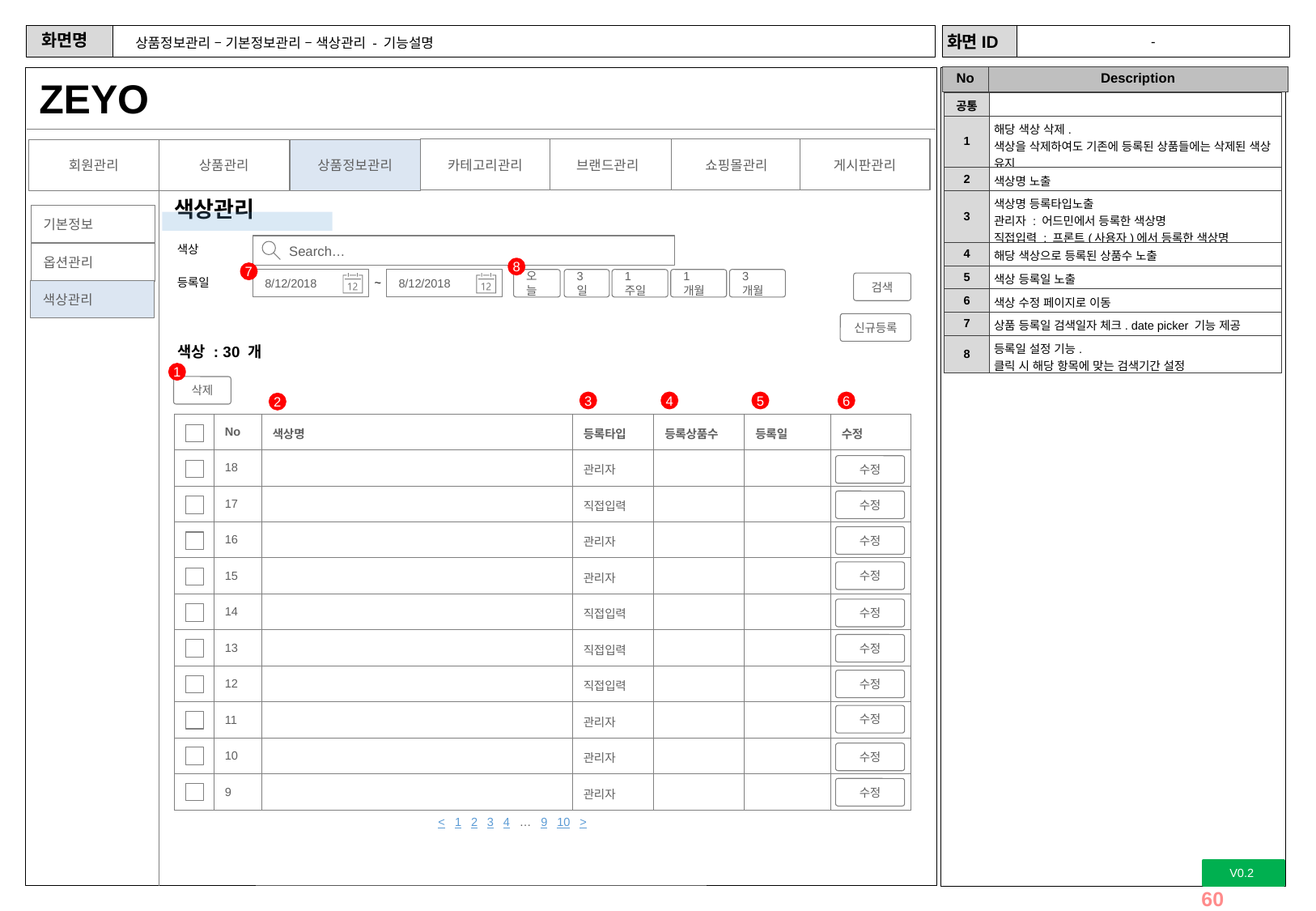

-
# 상품정보관리 – 기본정보관리 – 색상관리 - 기능설명
ZEYO
| 공통 |  |
| --- | --- |
| 1 | 해당 색상 삭제. 색상을 삭제하여도 기존에 등록된 상품들에는 삭제된 색상 유지 |
| 2 | 색상명 노출 |
| 3 | 색상명 등록타입노출 관리자 : 어드민에서 등록한 색상명 직접입력 : 프론트(사용자)에서 등록한 색상명 |
| 4 | 해당 색상으로 등록된 상품수 노출 |
| 5 | 색상 등록일 노출 |
| 6 | 색상 수정 페이지로 이동 |
| 7 | 상품 등록일 검색일자 체크. date picker 기능 제공 |
| 8 | 등록일 설정 기능. 클릭 시 해당 항목에 맞는 검색기간 설정 |
카테고리관리
브랜드관리
쇼핑몰관리
게시판관리
회원관리
상품관리
상품정보관리
색상관리

기본정보
Search…

색상
옵션관리
8
7
등록일
~
8/12/2018

8/12/2018

오늘
3일
1주일
1개월
3개월
검색
색상관리
신규등록
색상 : 30 개
1
삭제
3
4
5
6
2
|  | No | 색상명 | 등록타입 | 등록상품수 | 등록일 | 수정 |
| --- | --- | --- | --- | --- | --- | --- |
|  | 18 |  | 관리자 |  |  |  |
|  | 17 |  | 직접입력 |  |  |  |
|  | 16 |  | 관리자 |  |  |  |
|  | 15 |  | 관리자 |  |  |  |
|  | 14 |  | 직접입력 |  |  |  |
|  | 13 |  | 직접입력 |  |  |  |
|  | 12 |  | 직접입력 |  |  |  |
|  | 11 |  | 관리자 |  |  |  |
|  | 10 |  | 관리자 |  |  |  |
|  | 9 |  | 관리자 |  |  |  |

수정

수정
수정

수정

수정

수정
수정

수정

수정

수정
<   1   2   3   4   …   9   10   >
V0.2
60